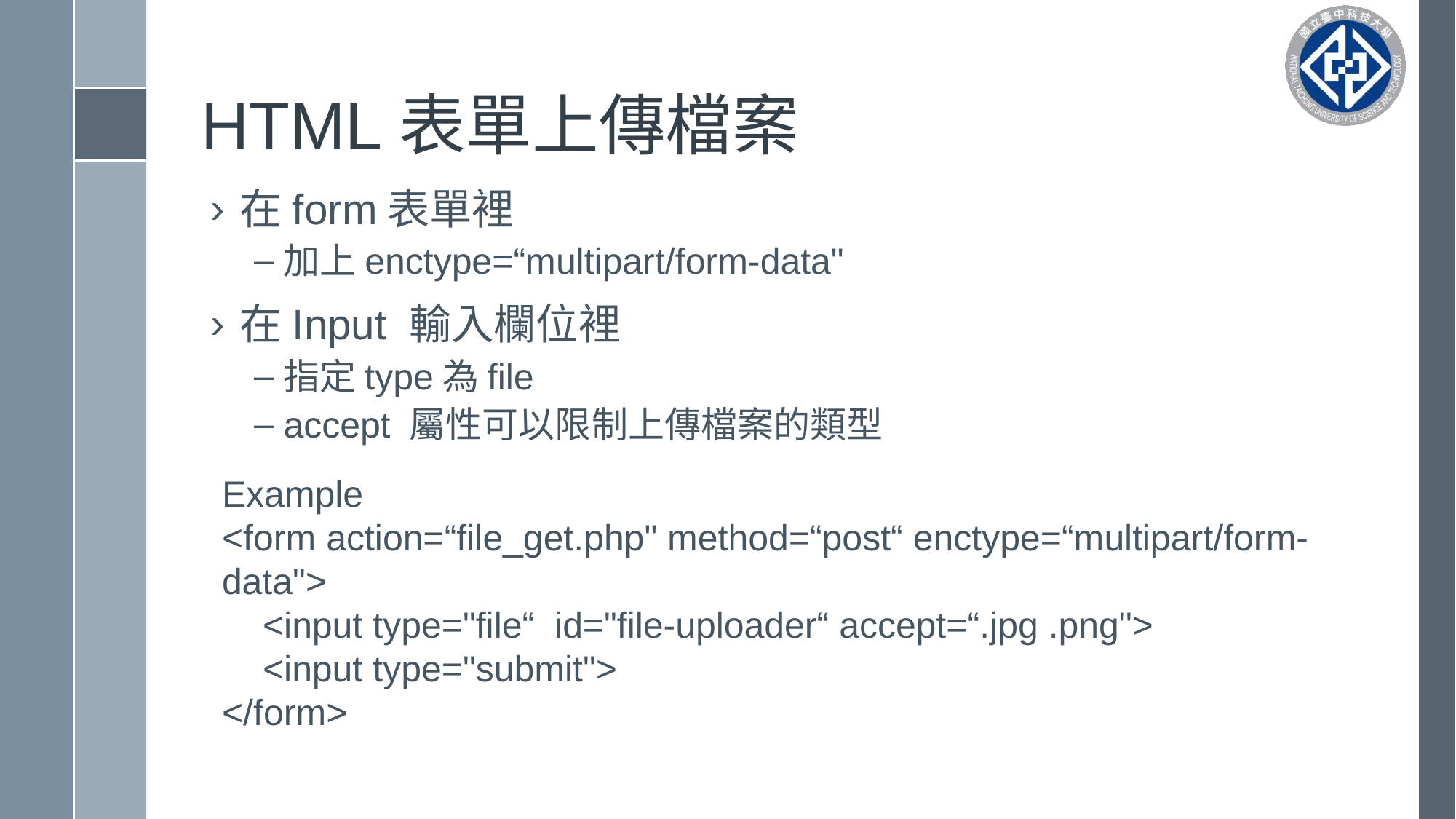

# HTML表單上傳檔案
在form表單裡
加上enctype=“multipart/form-data"
在Input 輸入欄位裡
指定type為file
accept 屬性可以限制上傳檔案的類型
Example
<form action=“file_get.php" method=“post“ enctype=“multipart/form-data">
    <input type="file“  id="file-uploader“ accept=“.jpg .png">
    <input type="submit">
</form>